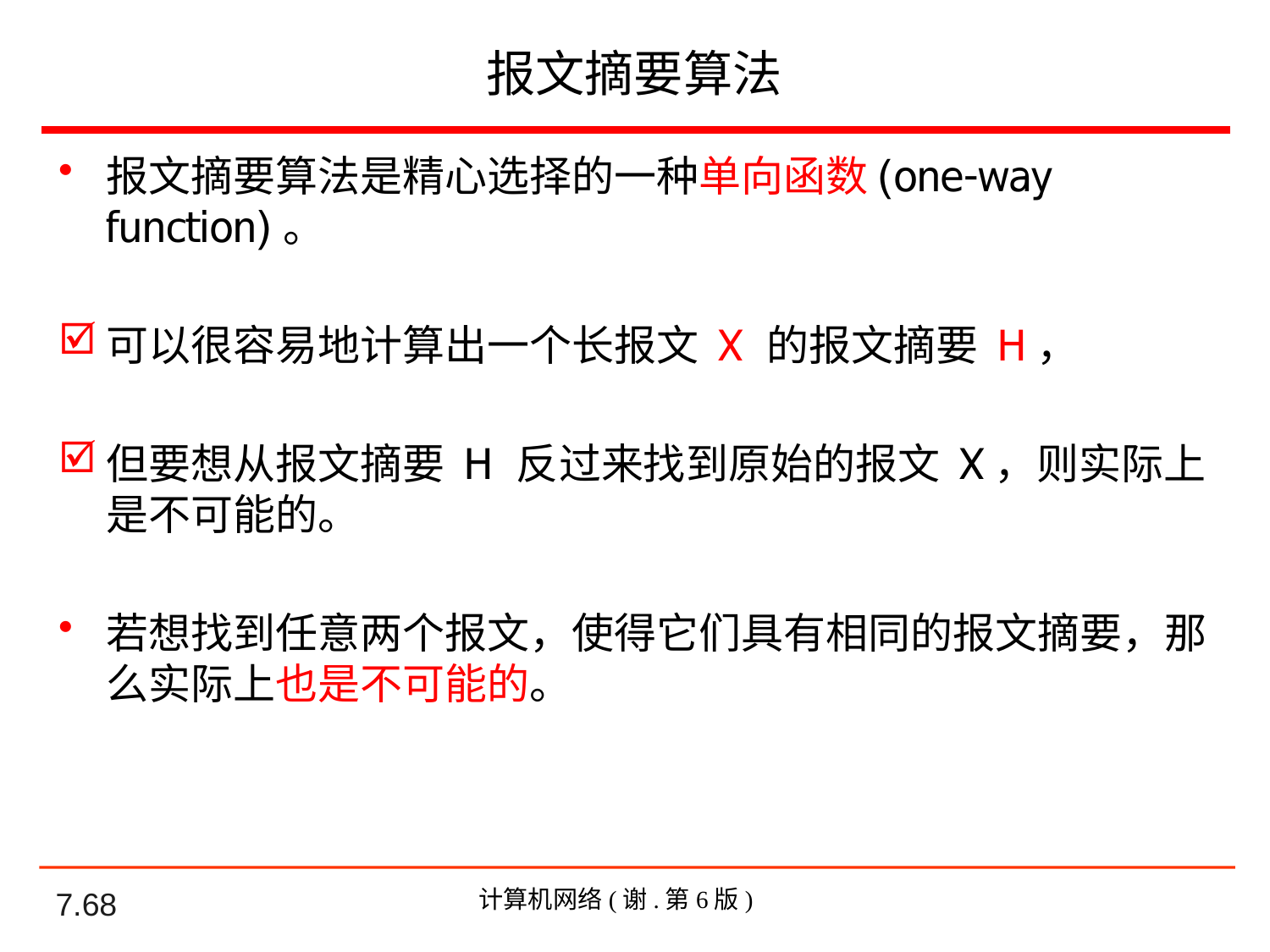

# 报文摘要算法
报文摘要算法是精心选择的一种单向函数(one-way function)。

可以很容易地计算出一个长报文 X 的报文摘要 H，

但要想从报文摘要 H 反过来找到原始的报文 X，则实际上是不可能的。

若想找到任意两个报文，使得它们具有相同的报文摘要，那么实际上也是不可能的。